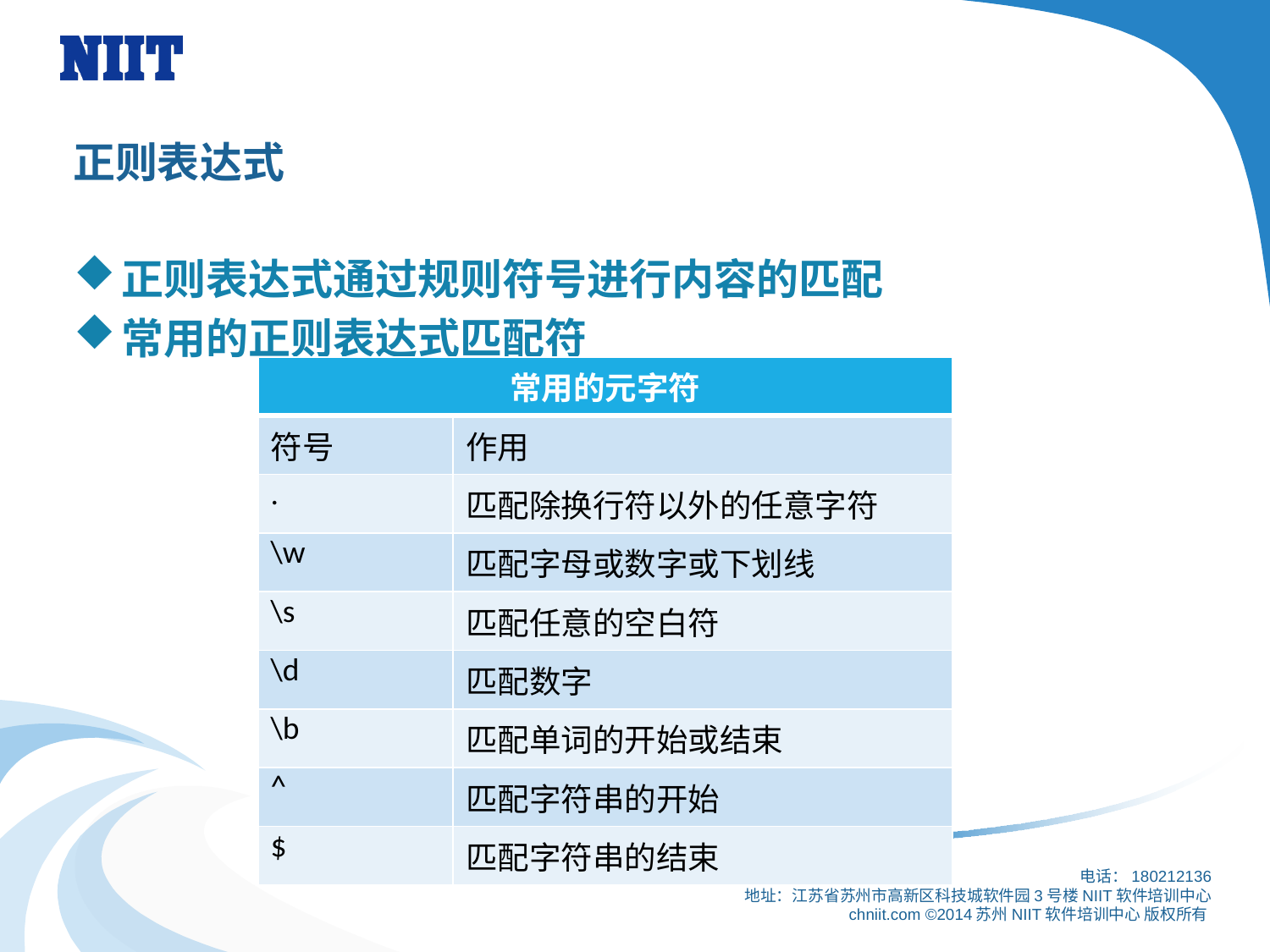

# 正则表达式
正则表达式通过规则符号进行内容的匹配
常用的正则表达式匹配符

| 常用的元字符 |  |
| --- | --- |
| 符号 | 作用 |
| . | 匹配除换行符以外的任意字符 |
| \w | 匹配字母或数字或下划线 |
| \s | 匹配任意的空白符 |
| \d | 匹配数字 |
| \b | 匹配单词的开始或结束 |
| ^ | 匹配字符串的开始 |
| $ | 匹配字符串的结束 |